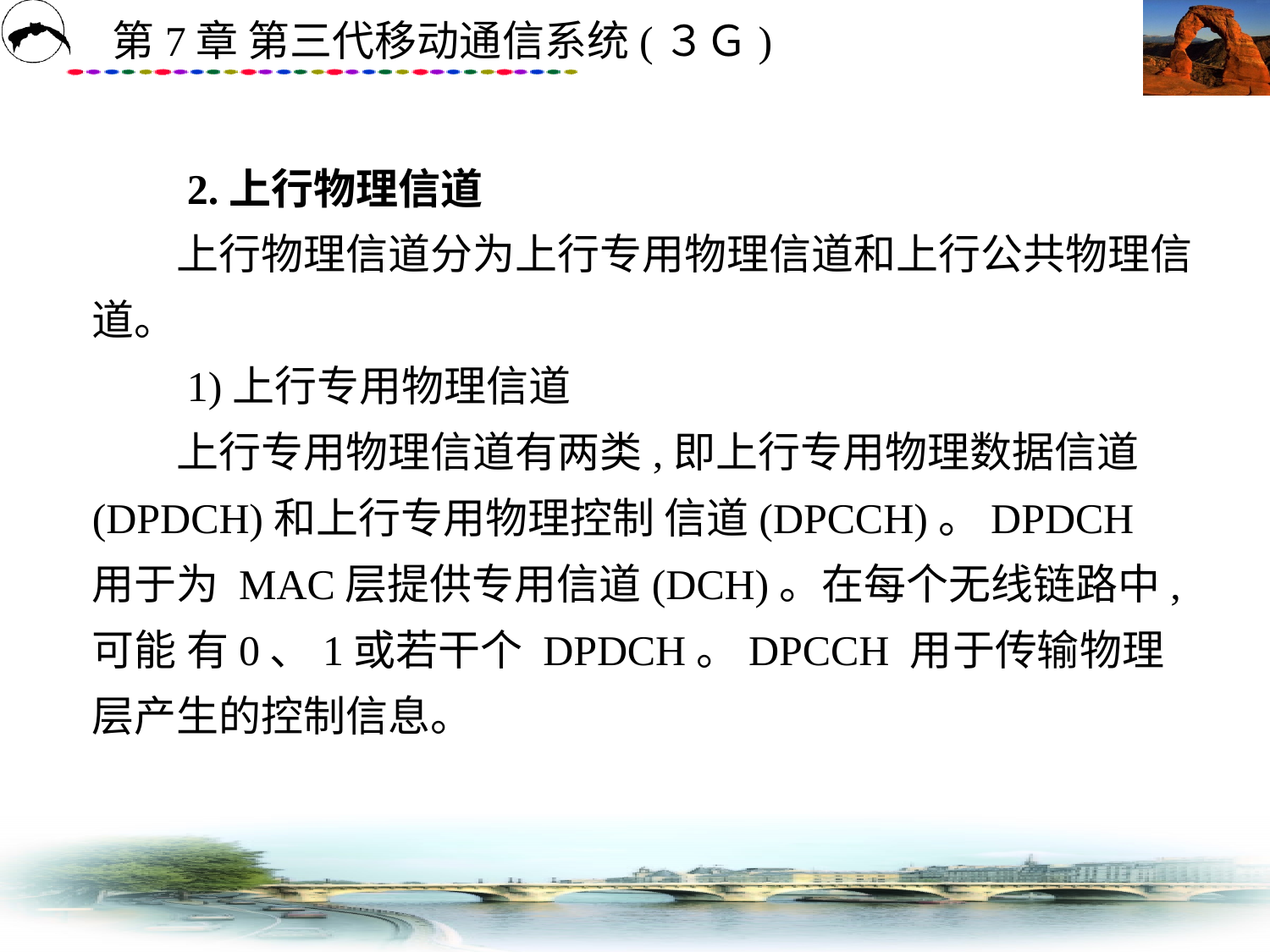

# 2.上行物理信道 　　上行物理信道分为上行专用物理信道和上行公共物理信道。 　　1)上行专用物理信道 　　上行专用物理信道有两类,即上行专用物理数据信道(DPDCH)和上行专用物理控制 信道(DPCCH)。DPDCH 用于为 MAC层提供专用信道(DCH)。在每个无线链路中,可能 有0、1或若干个 DPDCH。DPCCH 用于传输物理层产生的控制信息。